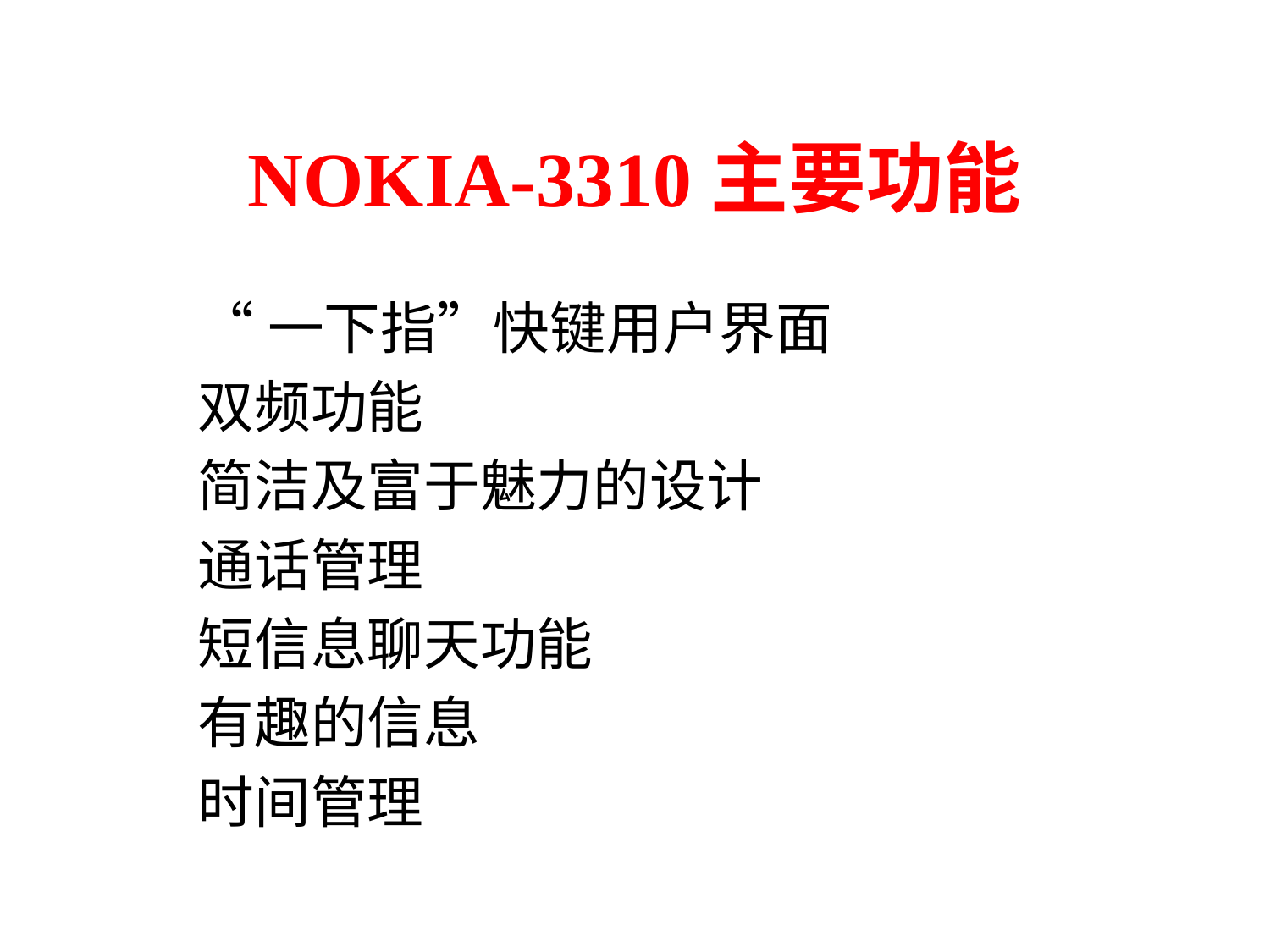

# NOKIA-3310主要功能
“一下指”快键用户界面
双频功能
简洁及富于魅力的设计
通话管理
短信息聊天功能
有趣的信息
时间管理